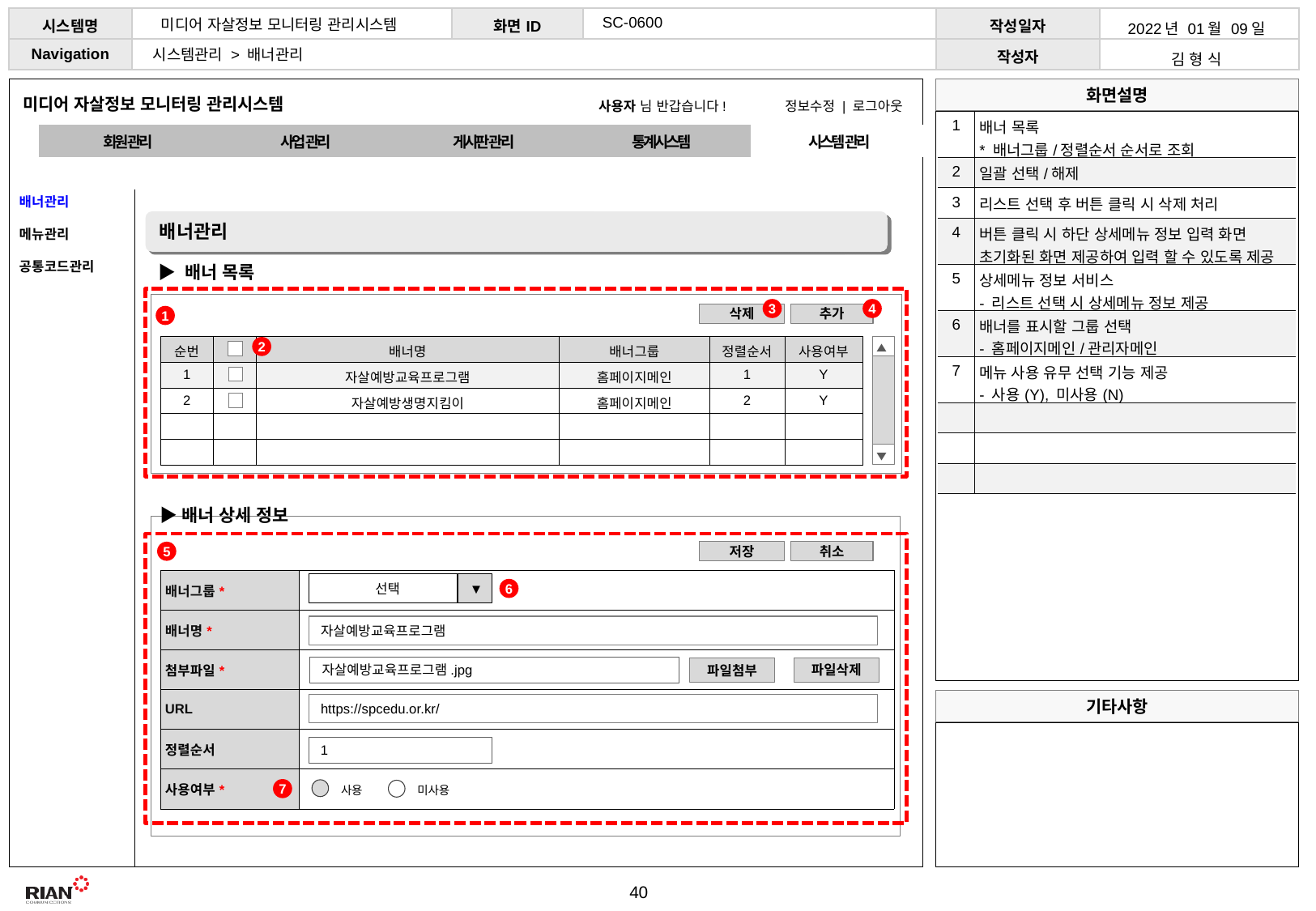

SC-0600
미디어 자살정보 모니터링 관리시스템
| 2022년 01월 09일 |
| --- |
| 김 형 식 |
시스템관리 > 배너관리
미디어 자살정보 모니터링 관리시스템
사용자 님 반갑습니다!
정보수정 | 로그아웃
| 1 | 배너 목록 \* 배너그룹/정렬순서 순서로 조회 |
| --- | --- |
| 2 | 일괄 선택/해제 |
| 3 | 리스트 선택 후 버튼 클릭 시 삭제 처리 |
| 4 | 버튼 클릭 시 하단 상세메뉴 정보 입력 화면 초기화된 화면 제공하여 입력 할 수 있도록 제공 |
| 5 | 상세메뉴 정보 서비스 - 리스트 선택 시 상세메뉴 정보 제공 |
| 6 | 배너를 표시할 그룹 선택 - 홈페이지메인/관리자메인 |
| 7 | 메뉴 사용 유무 선택 기능 제공 - 사용(Y), 미사용(N) |
|  |  |
|  |  |
|  |  |
| 회원 관리 | 사업 관리 | 게시판 관리 | 통계시스템 | 시스템 관리 |
| --- | --- | --- | --- | --- |
 배너관리
 메뉴관리
 공통코드관리
배너관리
▶ 배너 목록

3
4
삭제
추가
1
| 순번 |  | 배너명 | 배너그룹 | 정렬순서 | 사용여부 |
| --- | --- | --- | --- | --- | --- |
| 1 |  | 자살예방교육프로그램 | 홈페이지메인 | 1 | Y |
| 2 |  | 자살예방생명지킴이 | 홈페이지메인 | 2 | Y |
|  |  |  |  |  |  |
|  |  |  |  |  |  |
◀

▶
2

▶배너 상세 정보

저장
취소
5
| 배너그룹\* |  |
| --- | --- |
| 배너명\* |  |
| 첨부파일\* |  |
| URL |  |
| 정렬순서 |  |
| 사용여부\* |  |
선택
▼
6
자살예방교육프로그램
자살예방교육프로그램.jpg
파일삭제
파일첨부
https://spcedu.or.kr/
1
7

사용

미사용